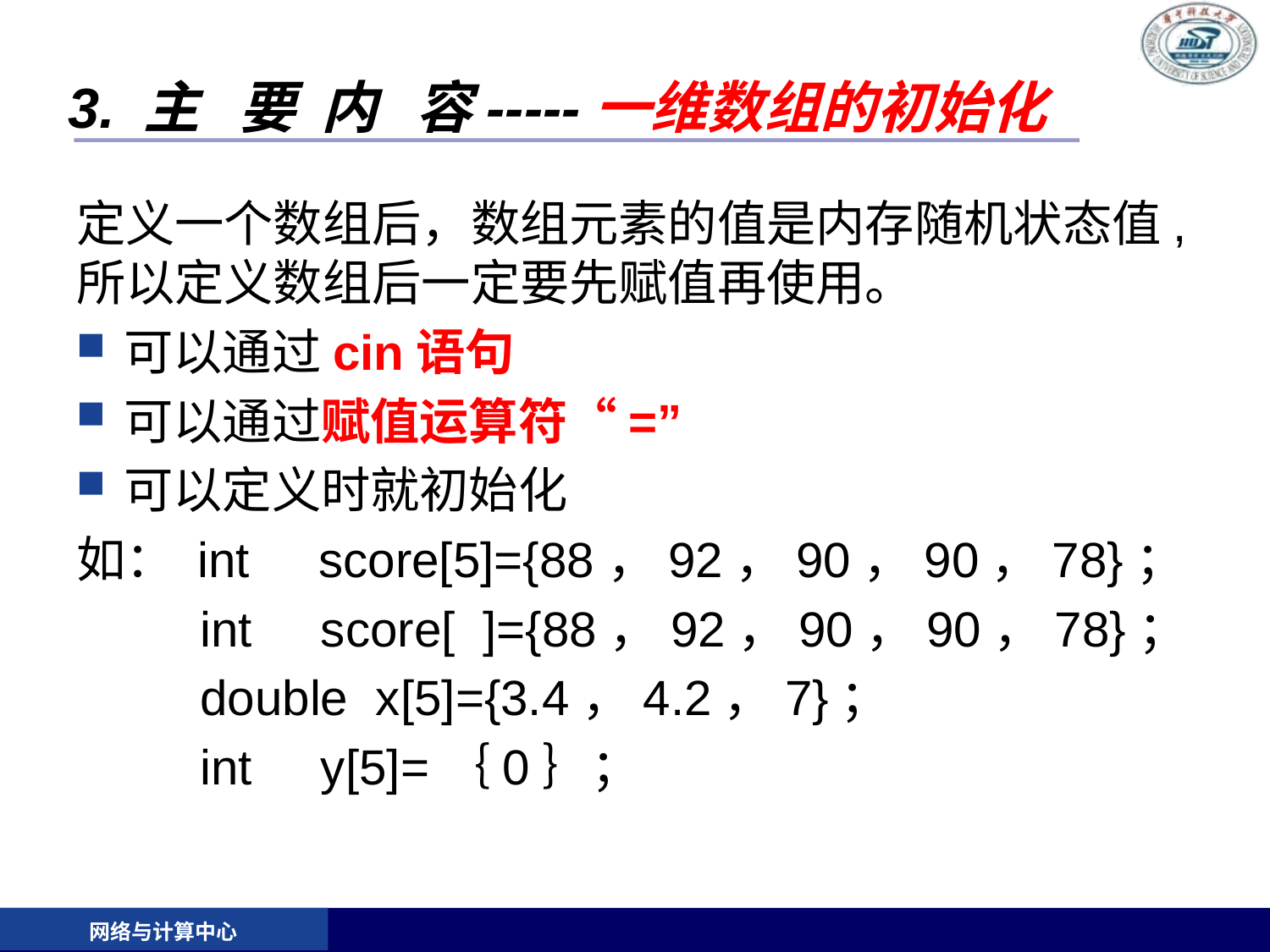

# 3. 主   要  内   容-----一维数组的初始化
定义一个数组后，数组元素的值是内存随机状态值,所以定义数组后一定要先赋值再使用。
可以通过cin语句
可以通过赋值运算符“=”
可以定义时就初始化
如： int     score[5]={88，92，90，90，78}；
         int     score[  ]={88，92，90，90，78}；
         double  x[5]={3.4，4.2，7}；
         int     y[5]=｛0｝；
网络与计算中心